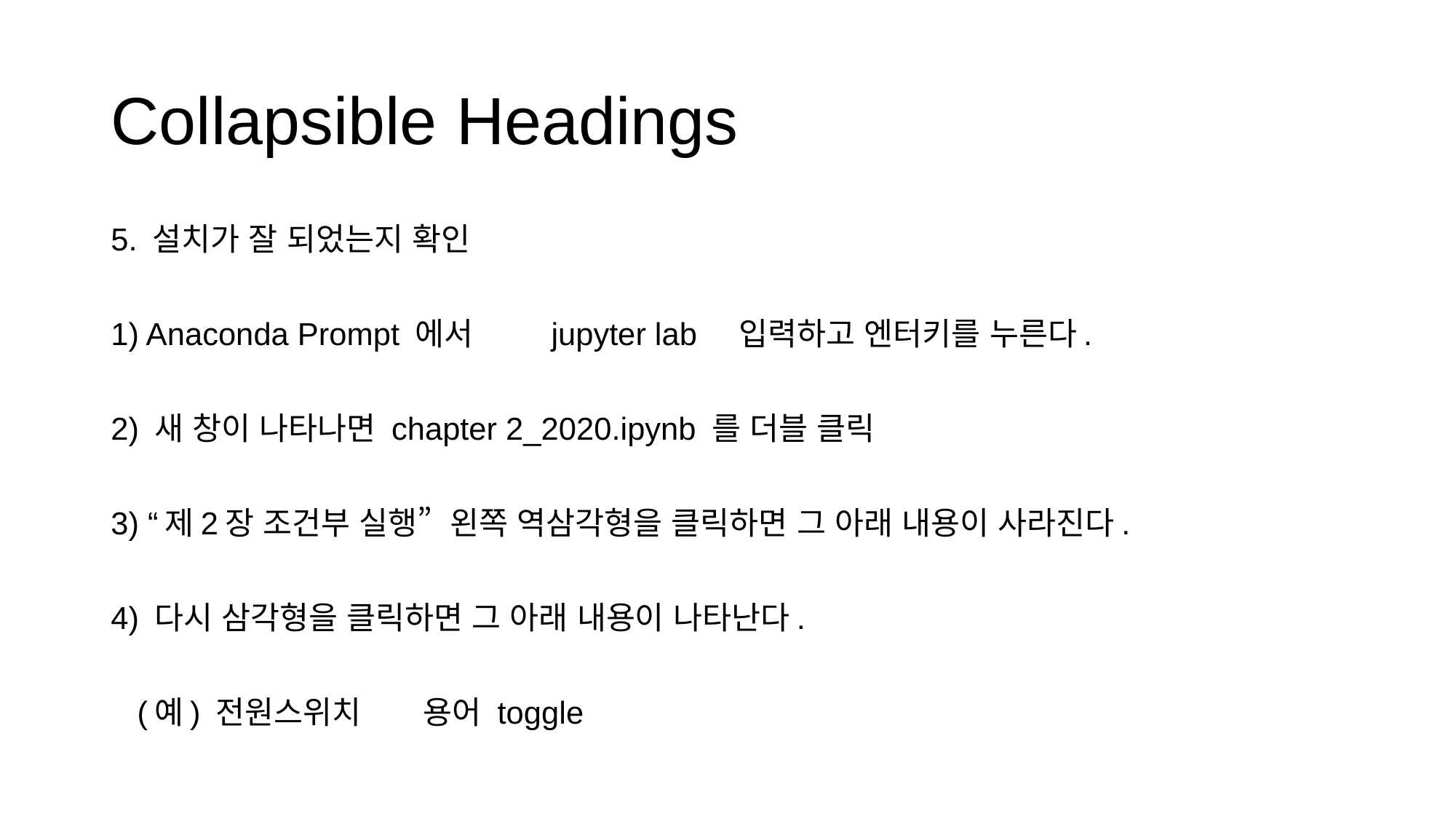

# Collapsible Headings
5. 설치가 잘 되었는지 확인

1) Anaconda Prompt 에서        jupyter lab    입력하고 엔터키를 누른다.

2) 새 창이 나타나면 chapter 2_2020.ipynb 를 더블 클릭

3) “제2장 조건부 실행”  왼쪽 역삼각형을 클릭하면 그 아래 내용이 사라진다.

4) 다시 삼각형을 클릭하면 그 아래 내용이 나타난다.

   (예) 전원스위치       용어 toggle